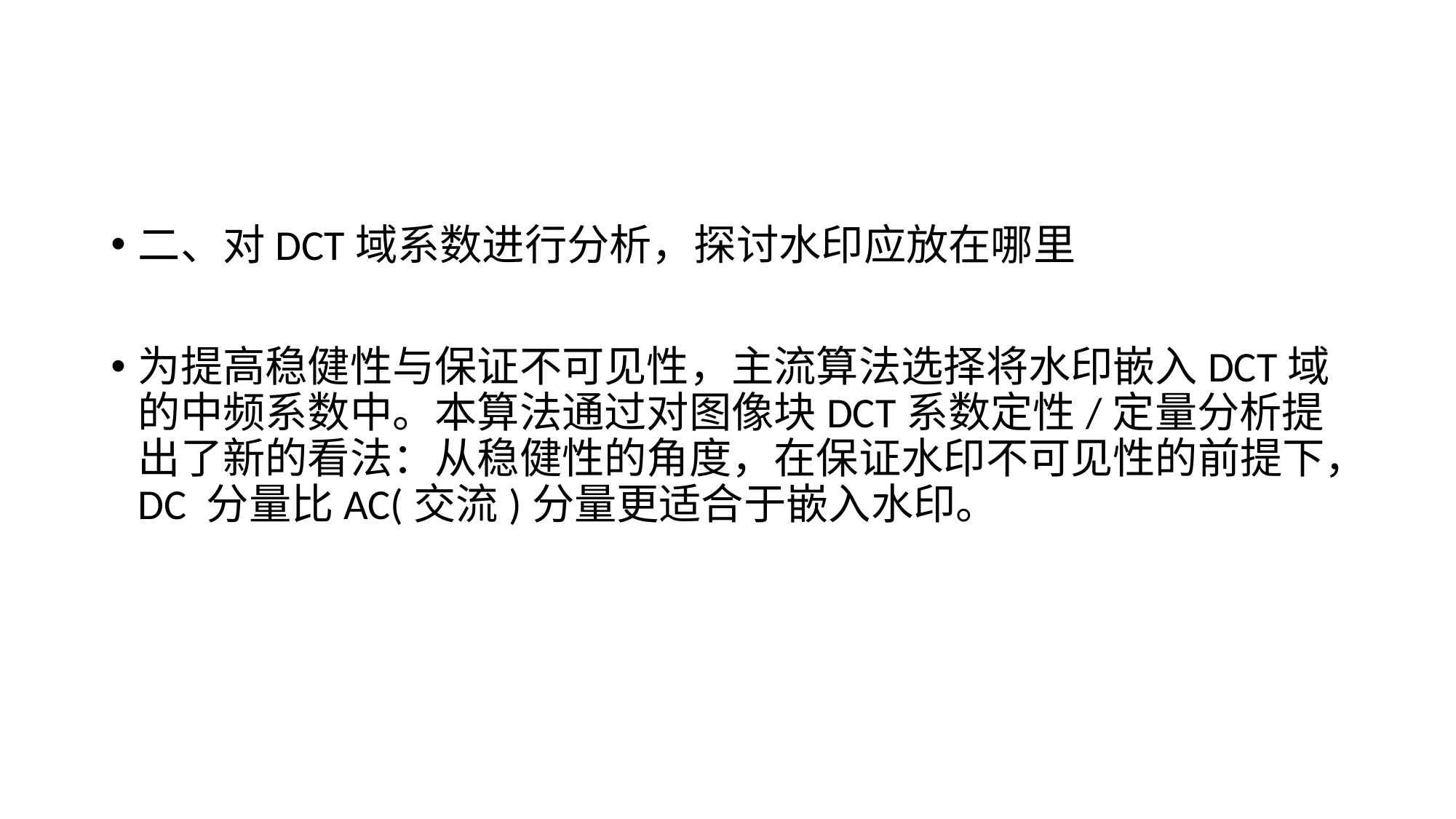

#
二、对DCT域系数进行分析，探讨水印应放在哪里

为提高稳健性与保证不可见性，主流算法选择将水印嵌入DCT域的中频系数中。本算法通过对图像块DCT系数定性/定量分析提出了新的看法：从稳健性的角度，在保证水印不可见性的前提下，DC 分量比AC(交流)分量更适合于嵌入水印。